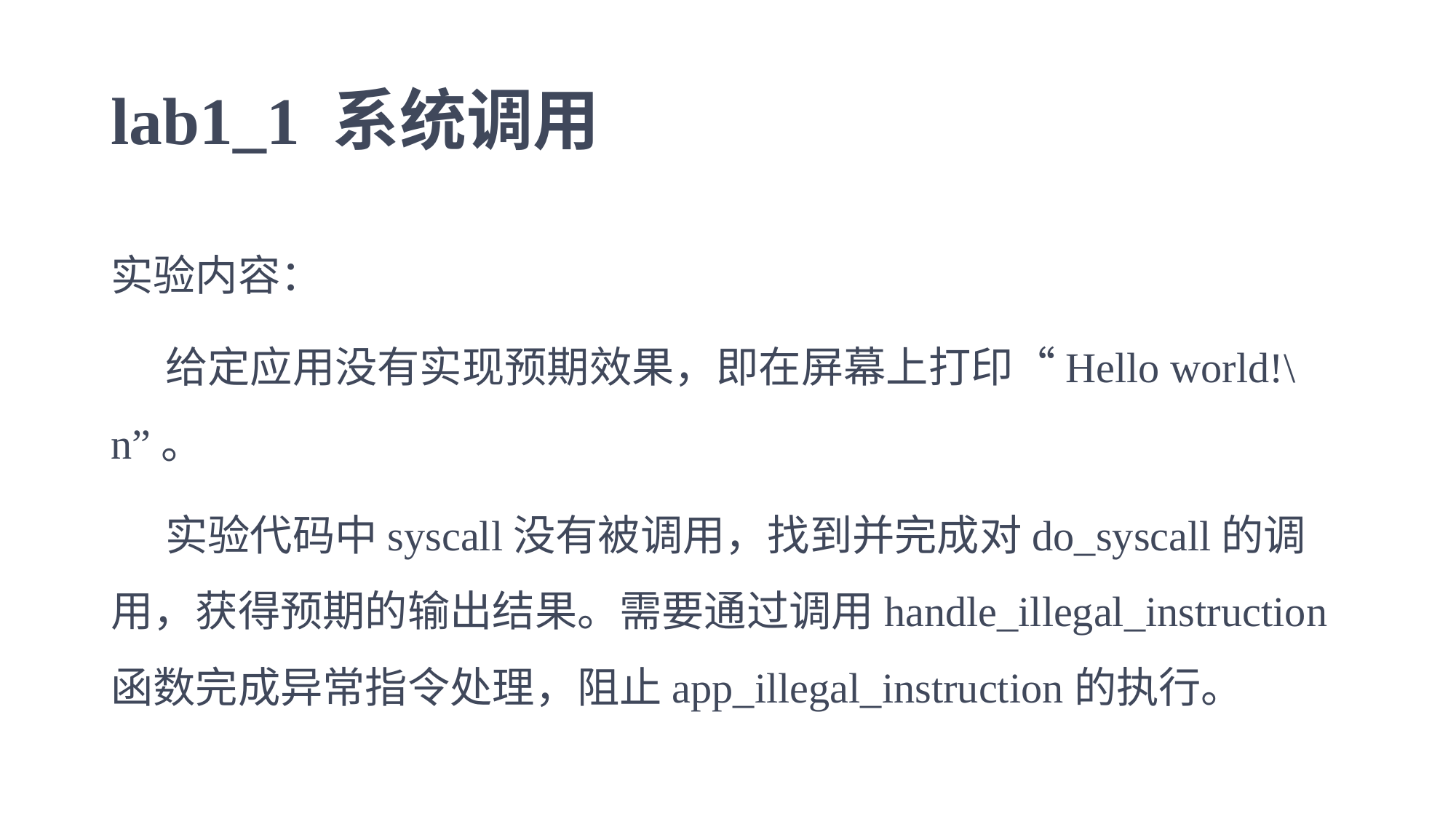

# lab1_1 系统调用
实验内容：
给定应用没有实现预期效果，即在屏幕上打印“Hello world!\n”。
实验代码中syscall没有被调用，找到并完成对do_syscall的调用，获得预期的输出结果。需要通过调用handle_illegal_instruction函数完成异常指令处理，阻止app_illegal_instruction的执行。